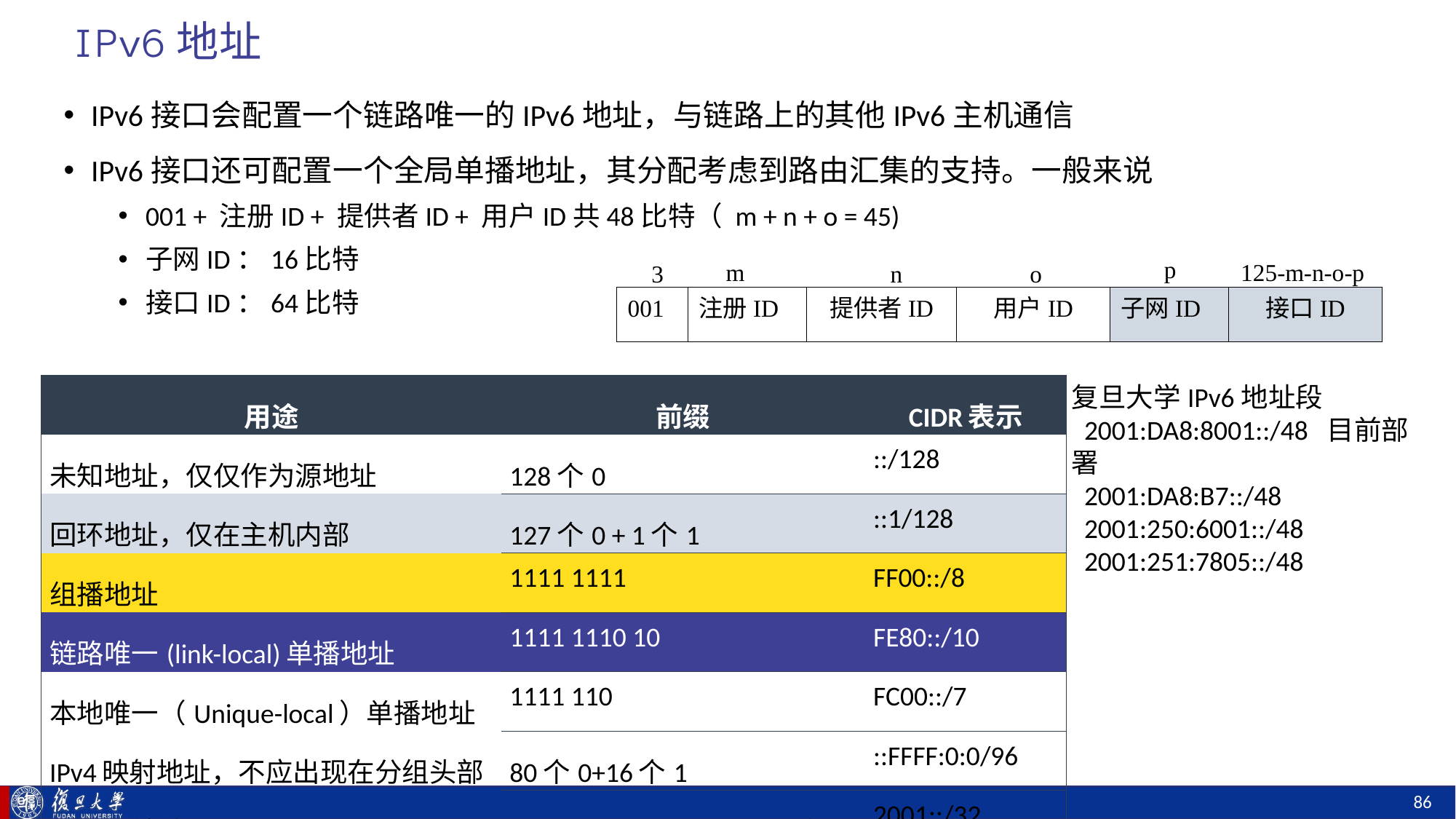

# IPv6地址
IPv6接口会配置一个链路唯一的IPv6地址，与链路上的其他IPv6主机通信
IPv6接口还可配置一个全局单播地址，其分配考虑到路由汇集的支持。一般来说
001 + 注册ID + 提供者ID + 用户ID共48比特（ m + n + o = 45)
子网ID：16比特
接口ID：64比特
p
m
125-m-n-o-p
3
n
o
001
注册ID
提供者ID
用户ID
子网ID
接口ID
复旦大学IPv6地址段
  2001:DA8:8001::/48  目前部署
  2001:DA8:B7::/48
  2001:250:6001::/48
  2001:251:7805::/48
| 用途 | 前缀 | CIDR表示 |
| --- | --- | --- |
| 未知地址，仅仅作为源地址 | 128个0 | ::/128 |
| 回环地址，仅在主机内部 | 127个0 + 1个1 | ::1/128 |
| 组播地址 | 1111 1111 | FF00::/8 |
| 链路唯一(link-local)单播地址 | 1111 1110 10 | FE80::/10 |
| 本地唯一（Unique-local）单播地址 | 1111 110 | FC00::/7 |
| IPv4映射地址，不应出现在分组头部 | 80个0+16个1 | ::FFFF:0:0/96 |
| Teredo地址 | 0010 0000 0000 0001+16个0 | 2001::/32 |
| 6to4地址 | 0010 0000 0000 0010 | 2002::/16 |
| (当前分配的)全局单播地址 | 001 | 2000::/3 |